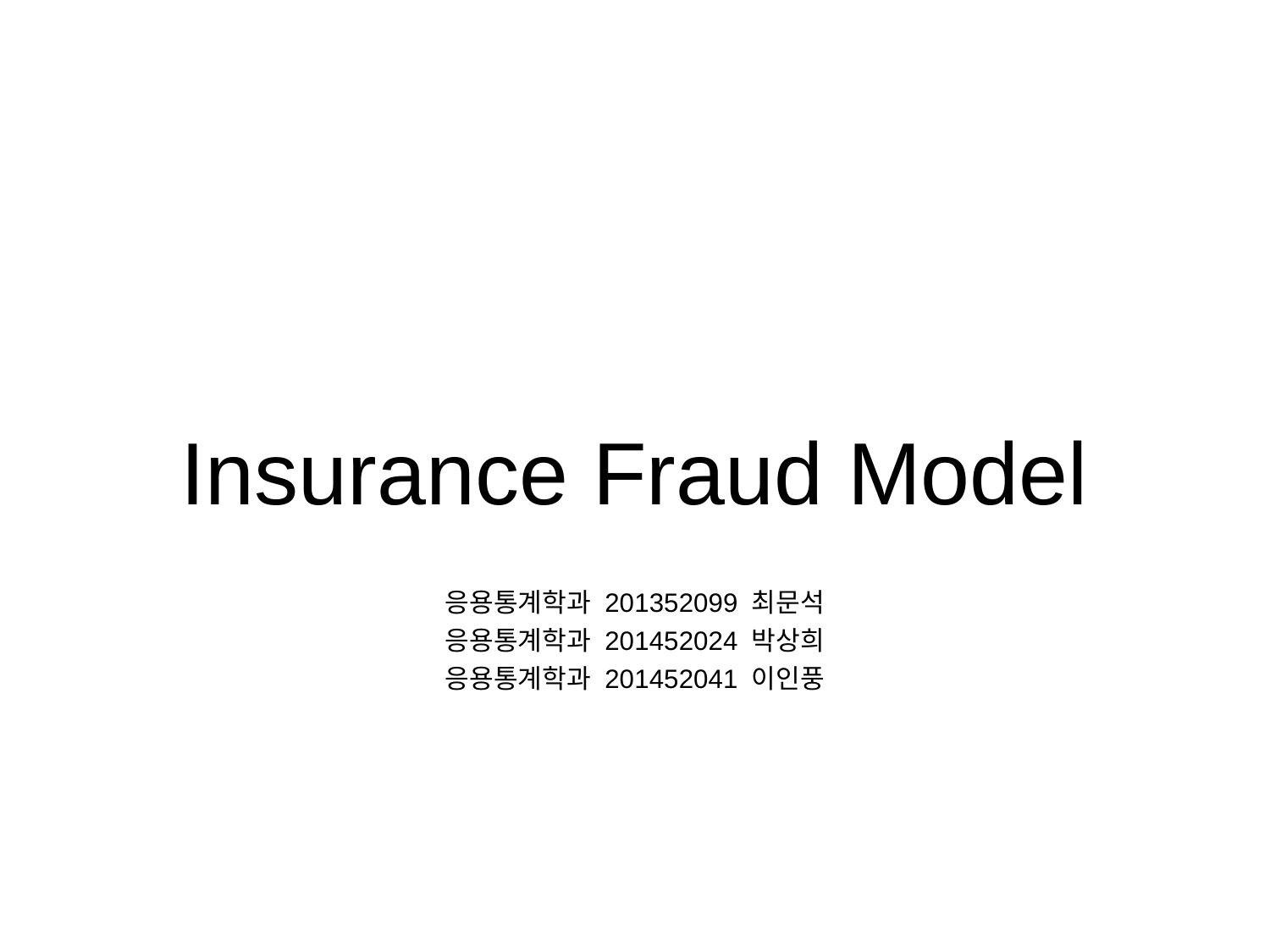

# Insurance Fraud Model
응용통계학과 201352099 최문석

응용통계학과 201452024 박상희

응용통계학과 201452041 이인풍